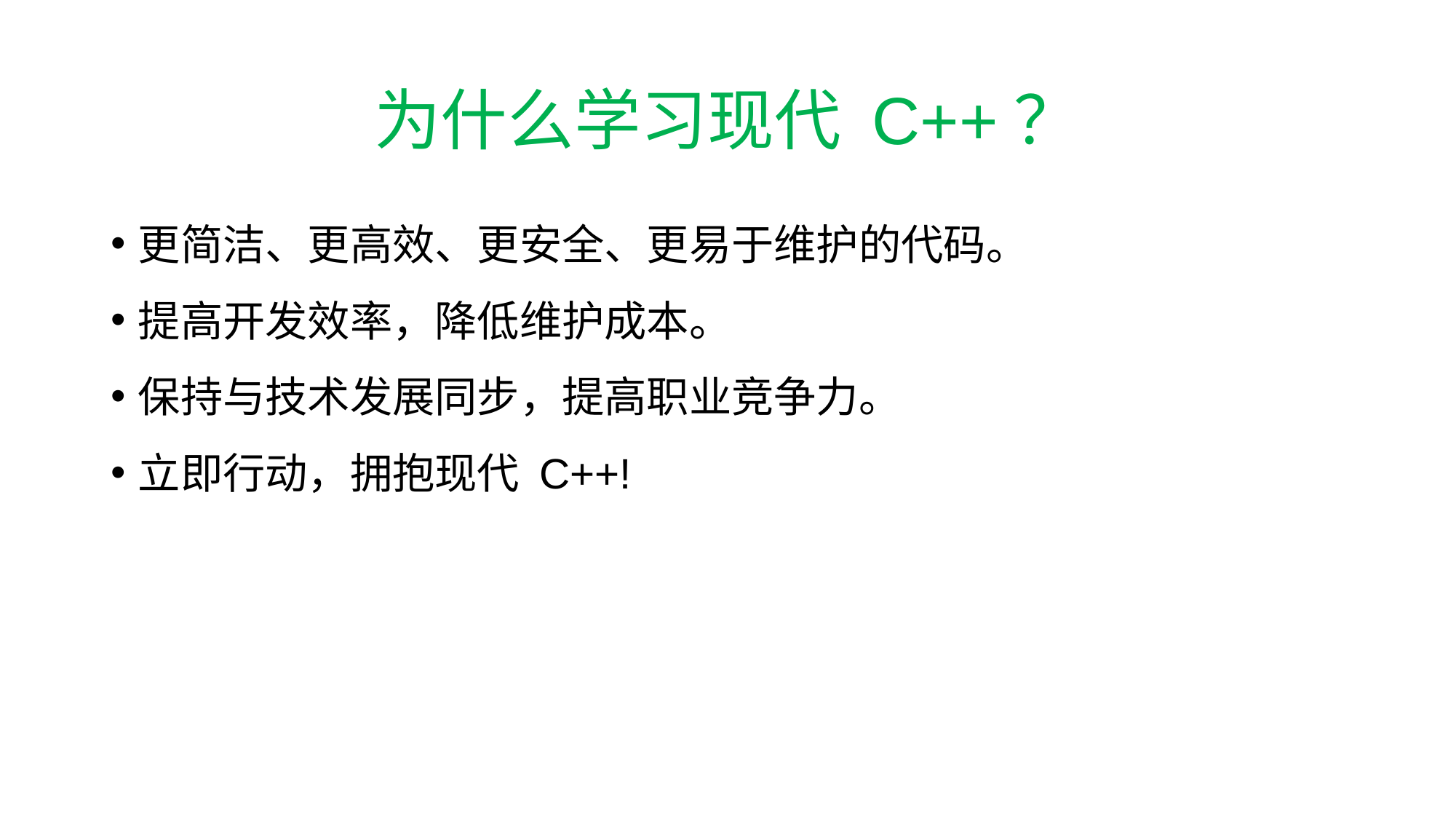

# 为什么学习现代 C++？
更简洁、更高效、更安全、更易于维护的代码。
提高开发效率，降低维护成本。
保持与技术发展同步，提高职业竞争力。
立即行动，拥抱现代 C++!